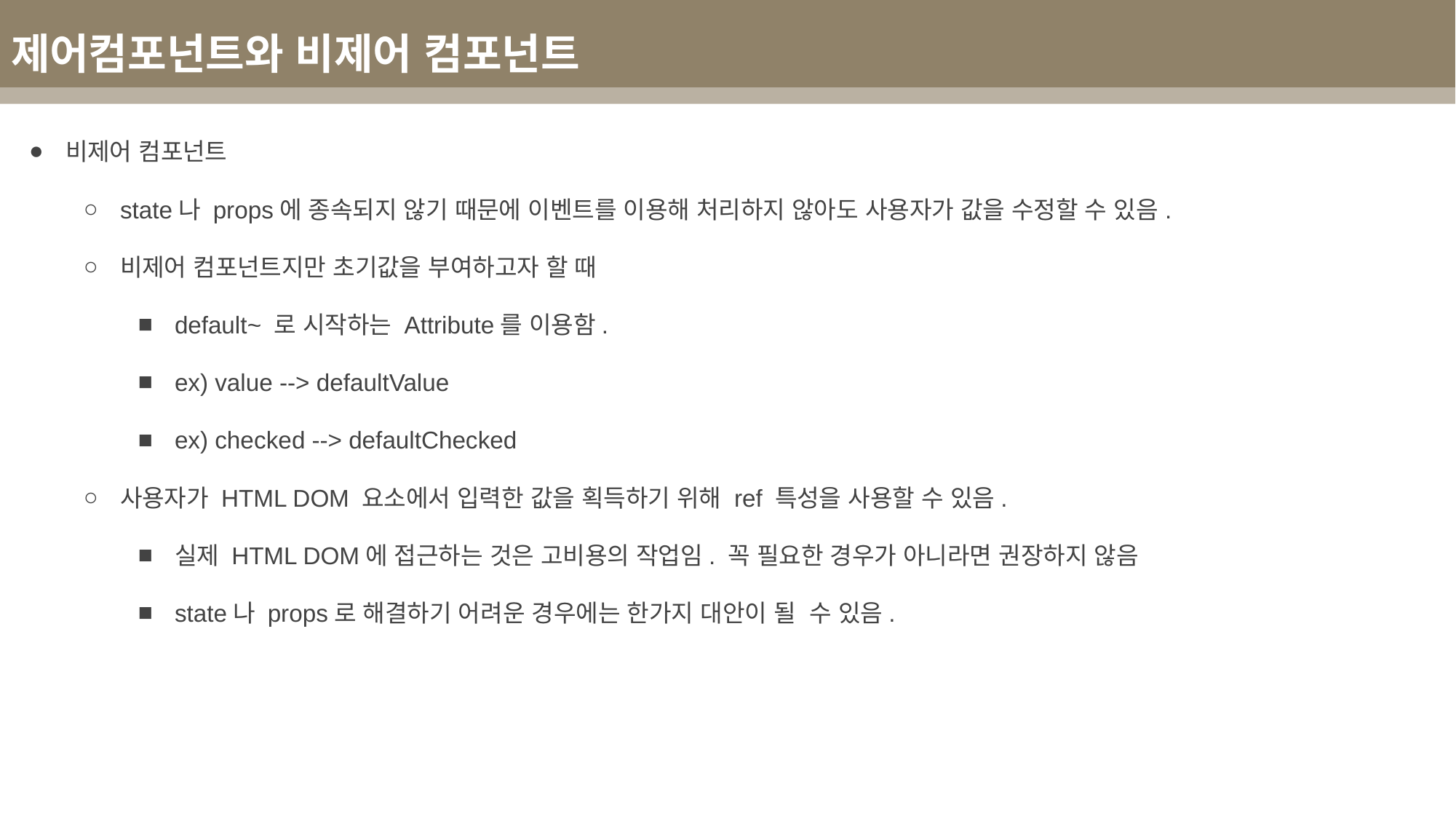

제어컴포넌트와 비제어 컴포넌트
비제어 컴포넌트
state나 props에 종속되지 않기 때문에 이벤트를 이용해 처리하지 않아도 사용자가 값을 수정할 수 있음.
비제어 컴포넌트지만 초기값을 부여하고자 할 때
default~ 로 시작하는 Attribute를 이용함.
ex) value --> defaultValue
ex) checked --> defaultChecked
사용자가 HTML DOM 요소에서 입력한 값을 획득하기 위해 ref 특성을 사용할 수 있음.
실제 HTML DOM에 접근하는 것은 고비용의 작업임. 꼭 필요한 경우가 아니라면 권장하지 않음
state나 props로 해결하기 어려운 경우에는 한가지 대안이 될  수 있음.